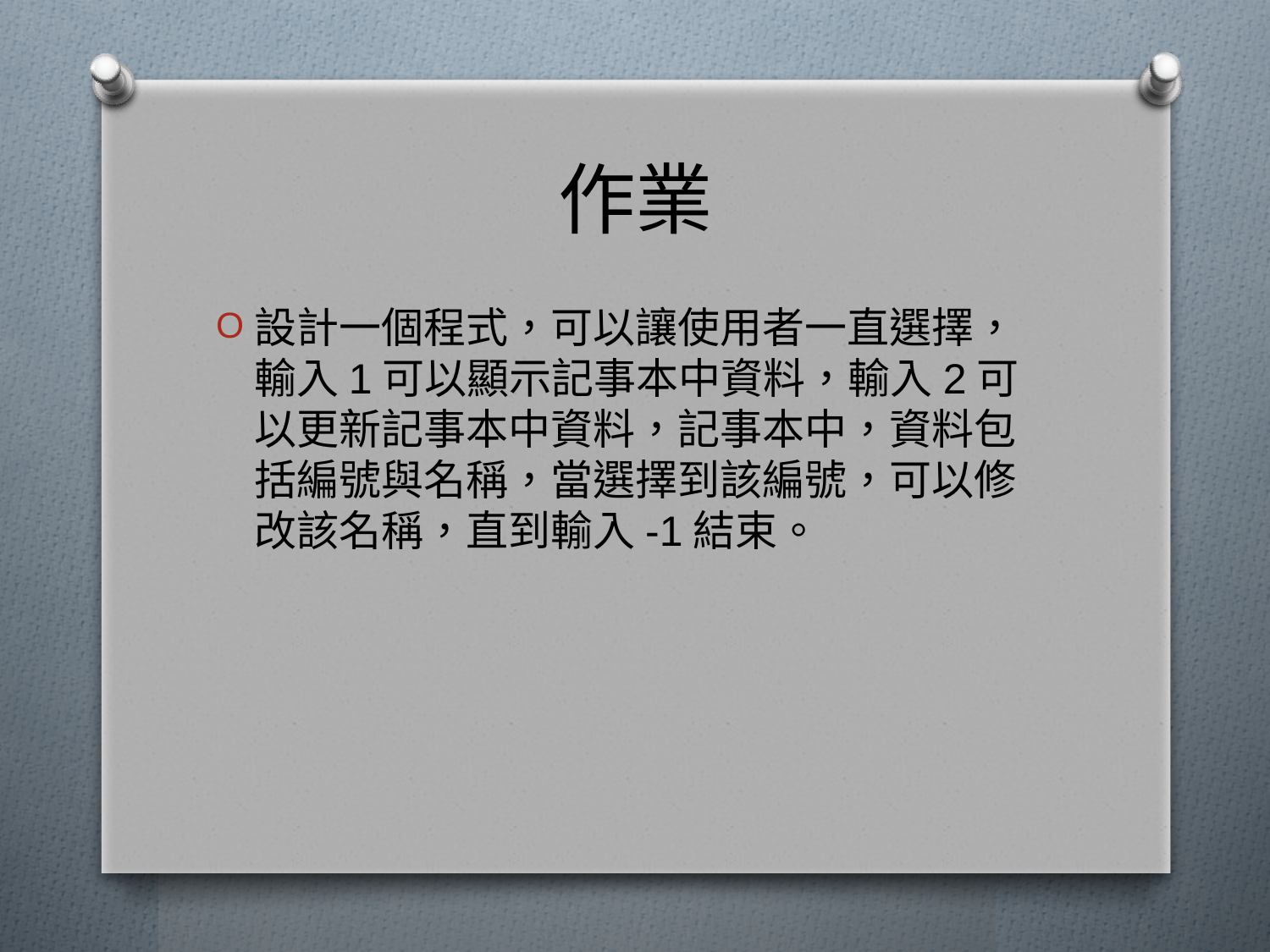

# 作業
設計一個程式，可以讓使用者一直選擇，輸入1可以顯示記事本中資料，輸入2可以更新記事本中資料，記事本中，資料包括編號與名稱，當選擇到該編號，可以修改該名稱，直到輸入-1結束。